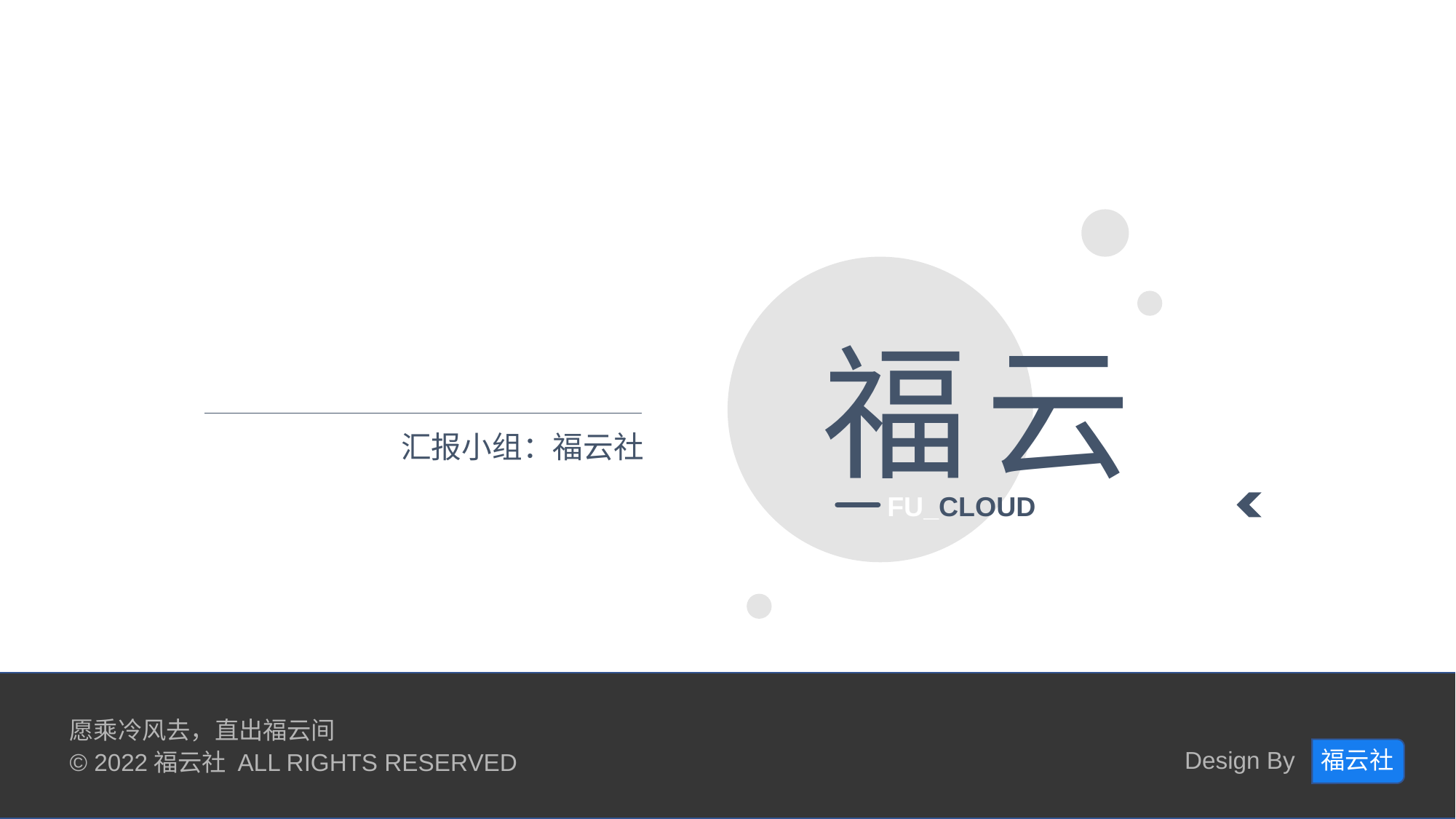

福
云
汇报小组：福云社
FU_CLOUD

愿乘冷风去，直出福云间
© 2022福云社 ALL RIGHTS RESERVED

  Design By   福云社